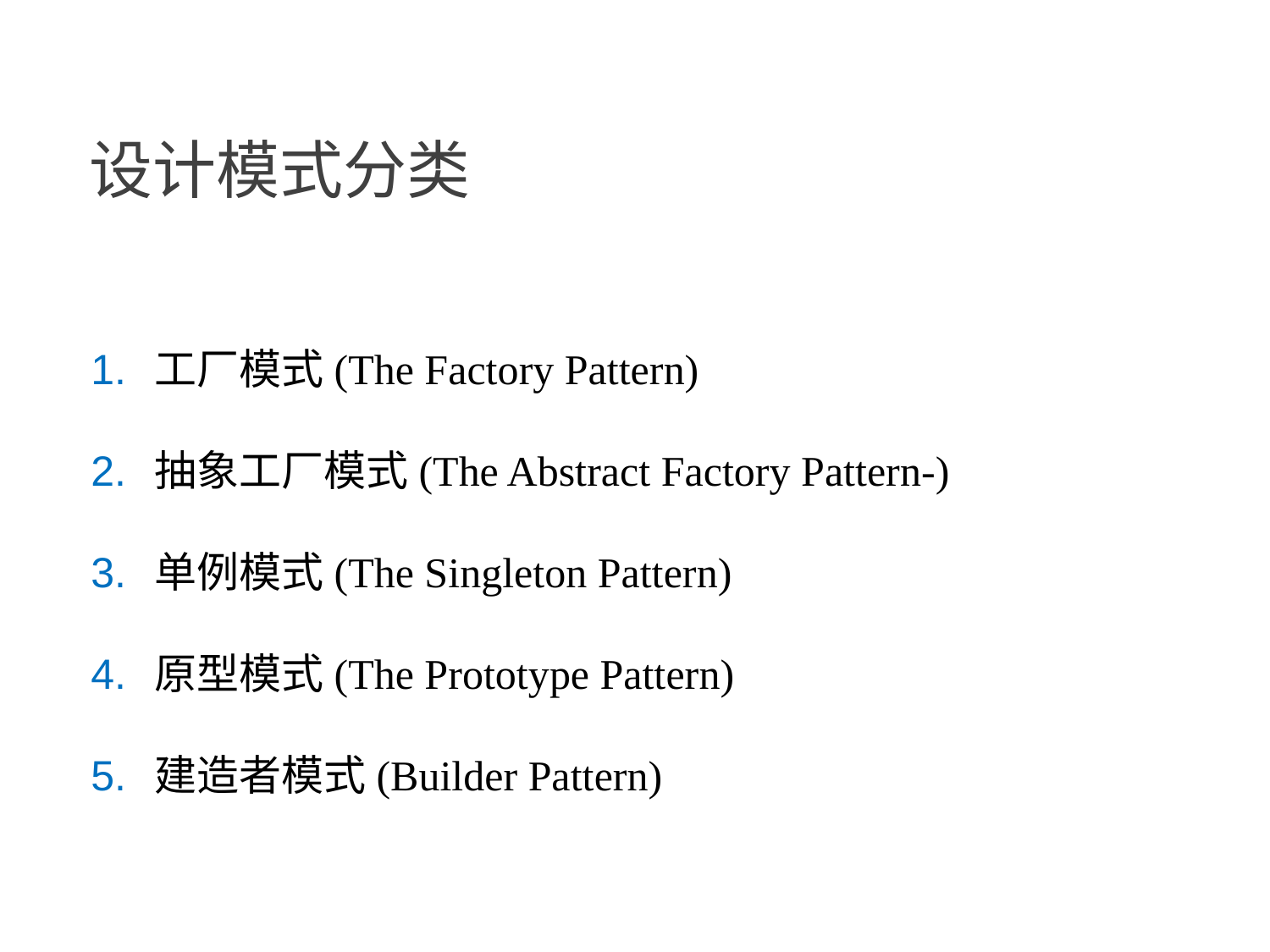

设计模式分类
工厂模式(The Factory Pattern)
抽象工厂模式(The Abstract Factory Pattern-)
单例模式(The Singleton Pattern)
原型模式(The Prototype Pattern)
建造者模式(Builder Pattern)